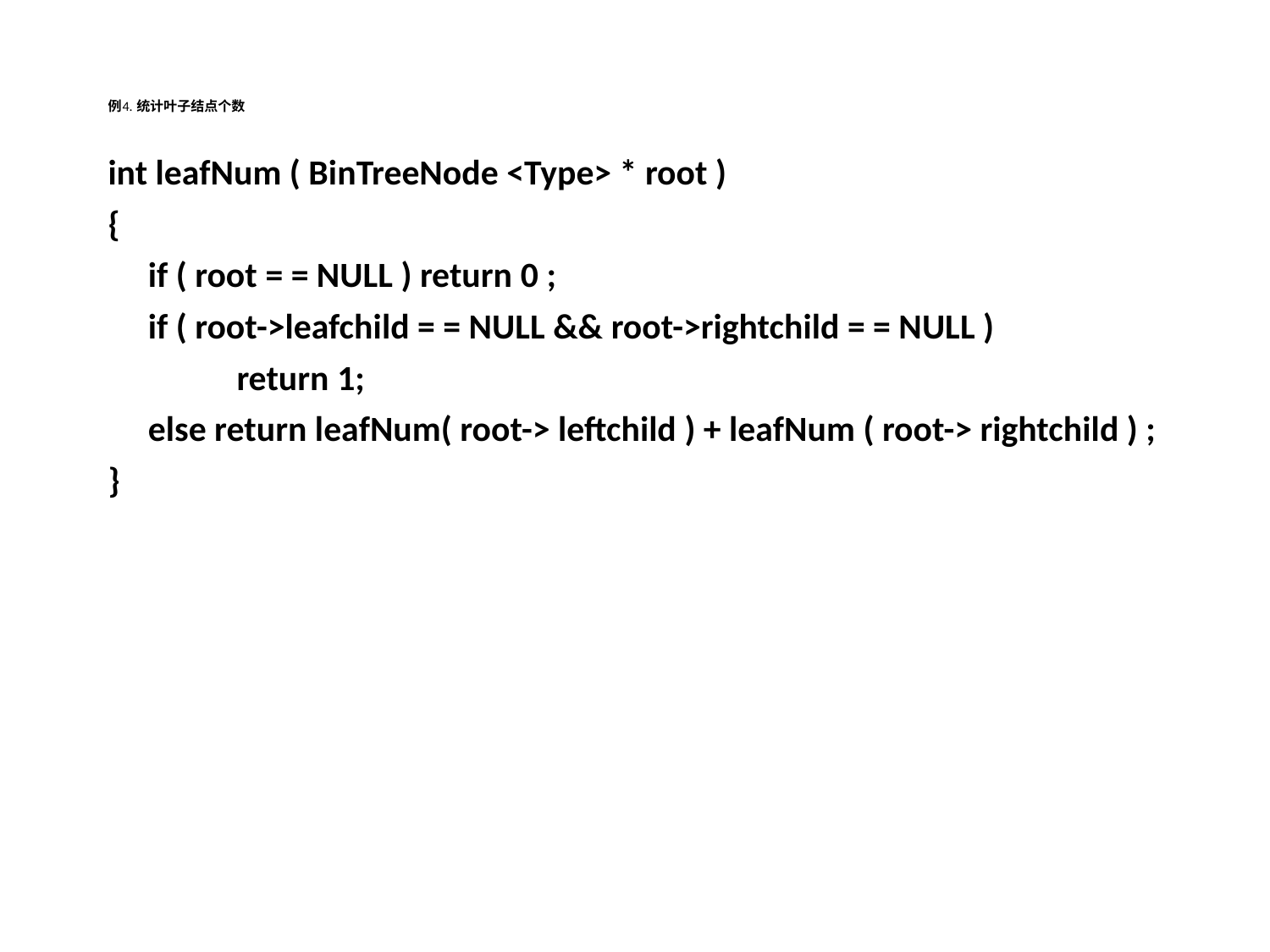

# 例4. 统计叶子结点个数
int leafNum ( BinTreeNode <Type> * root )
{
     if ( root = = NULL ) return 0 ;
     if ( root->leafchild = = NULL && root->rightchild = = NULL )
                return 1;
     else return leafNum( root-> leftchild ) + leafNum ( root-> rightchild ) ;
}